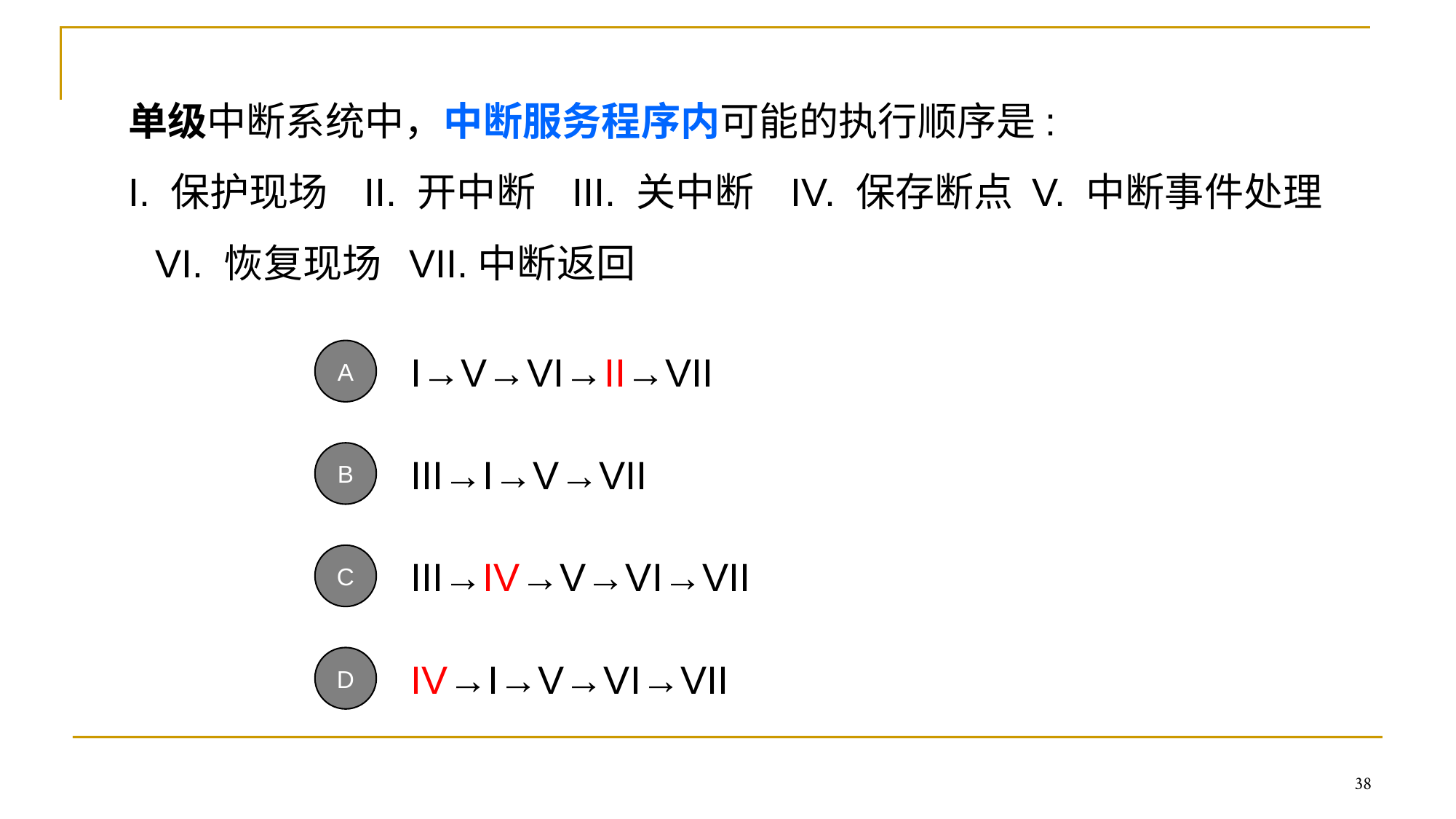

单级中断系统中，中断服务程序内可能的执行顺序是:
I. 保护现场   II. 开中断   III. 关中断   IV. 保存断点 V. 中断事件处理  VI. 恢复现场  VII.中断返回
I→V→VI→II→VII
A
III→I→V→VII
B
III→IV→V→VI→VII
C
IV→I→V→VI→VII
D
38